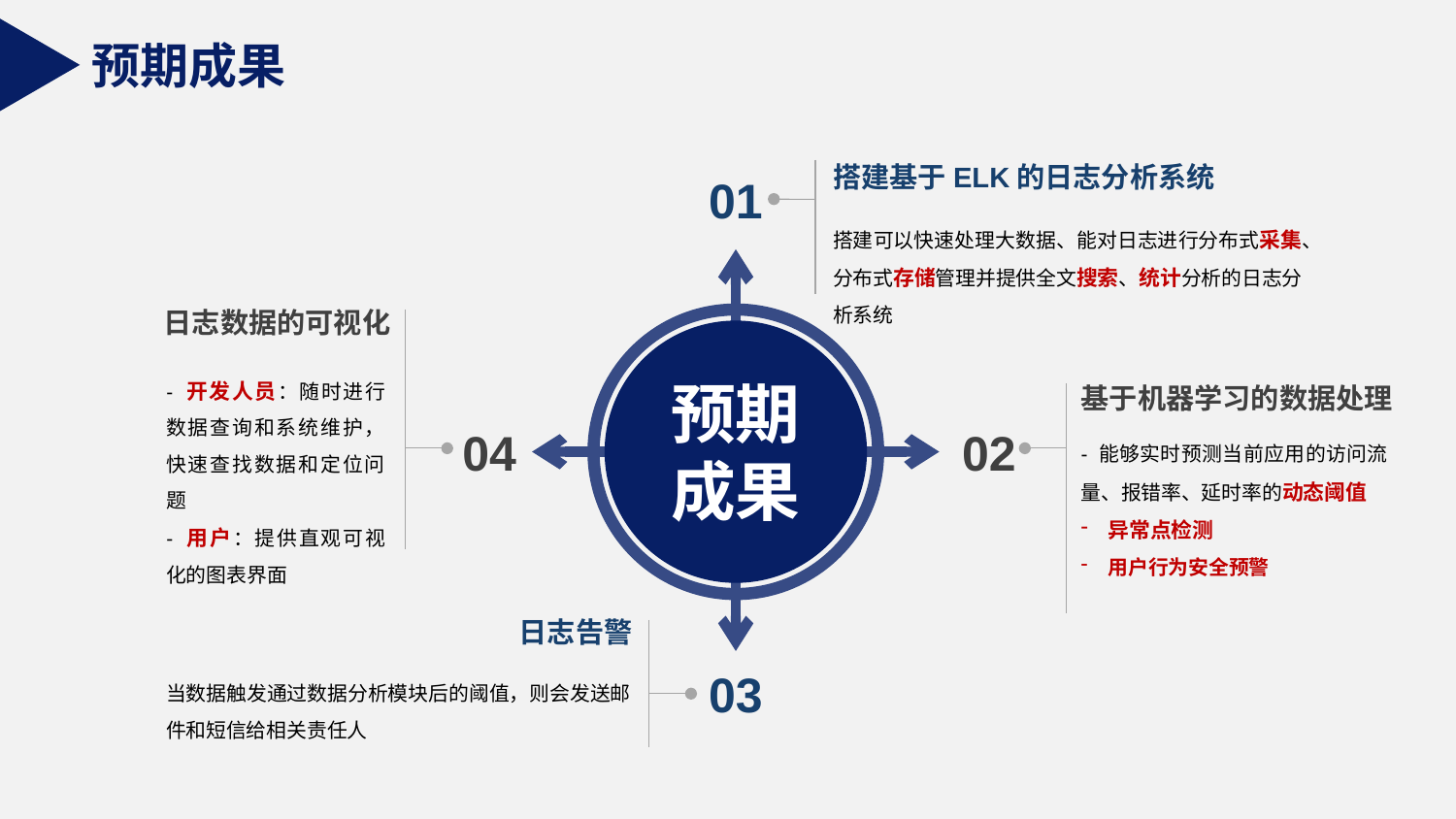

预期成果
搭建基于ELK的日志分析系统
01
搭建可以快速处理大数据、能对日志进行分布式采集、分布式存储管理并提供全文搜索、统计分析的日志分析系统
日志数据的可视化

- 开发人员：随时进行数据查询和系统维护，快速查找数据和定位问题
- 用户：提供直观可视化的图表界面
预期成果
基于机器学习的数据处理
04
02
- 能够实时预测当前应用的访问流量、报错率、延时率的动态阈值
异常点检测
用户行为安全预警
日志告警
03
当数据触发通过数据分析模块后的阈值，则会发送邮件和短信给相关责任人